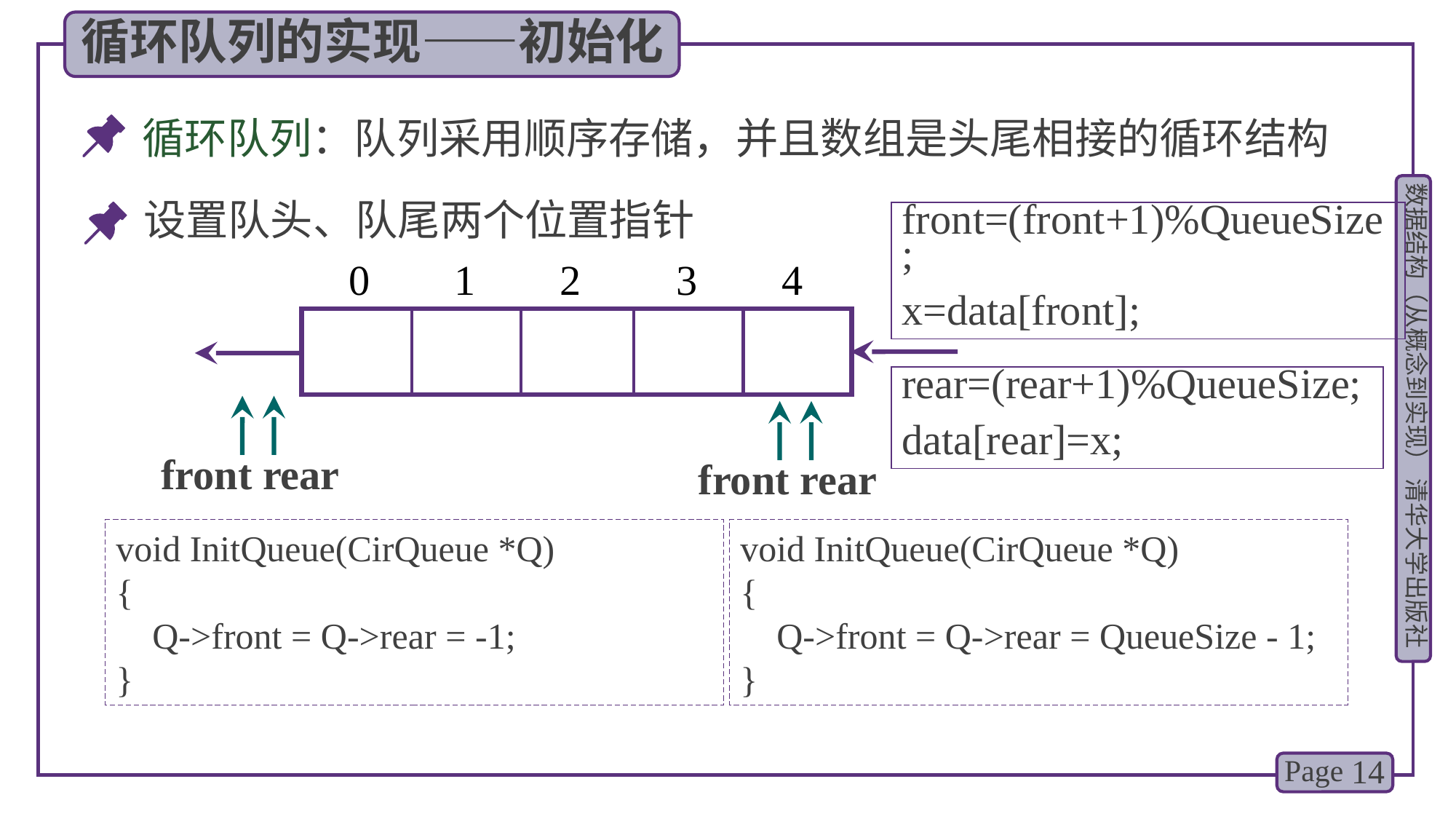

循环队列的实现——初始化

循环队列：队列采用顺序存储，并且数组是头尾相接的循环结构

设置队头、队尾两个位置指针

front=(front+1)%QueueSize;
x=data[front];
0        1        2         3        4

rear=(rear+1)%QueueSize;
data[rear]=x;

front

rear

front

rear
void InitQueue(CirQueue *Q)
{
    Q->front = Q->rear = -1;
}
void InitQueue(CirQueue *Q)
{
    Q->front = Q->rear = QueueSize - 1;
}